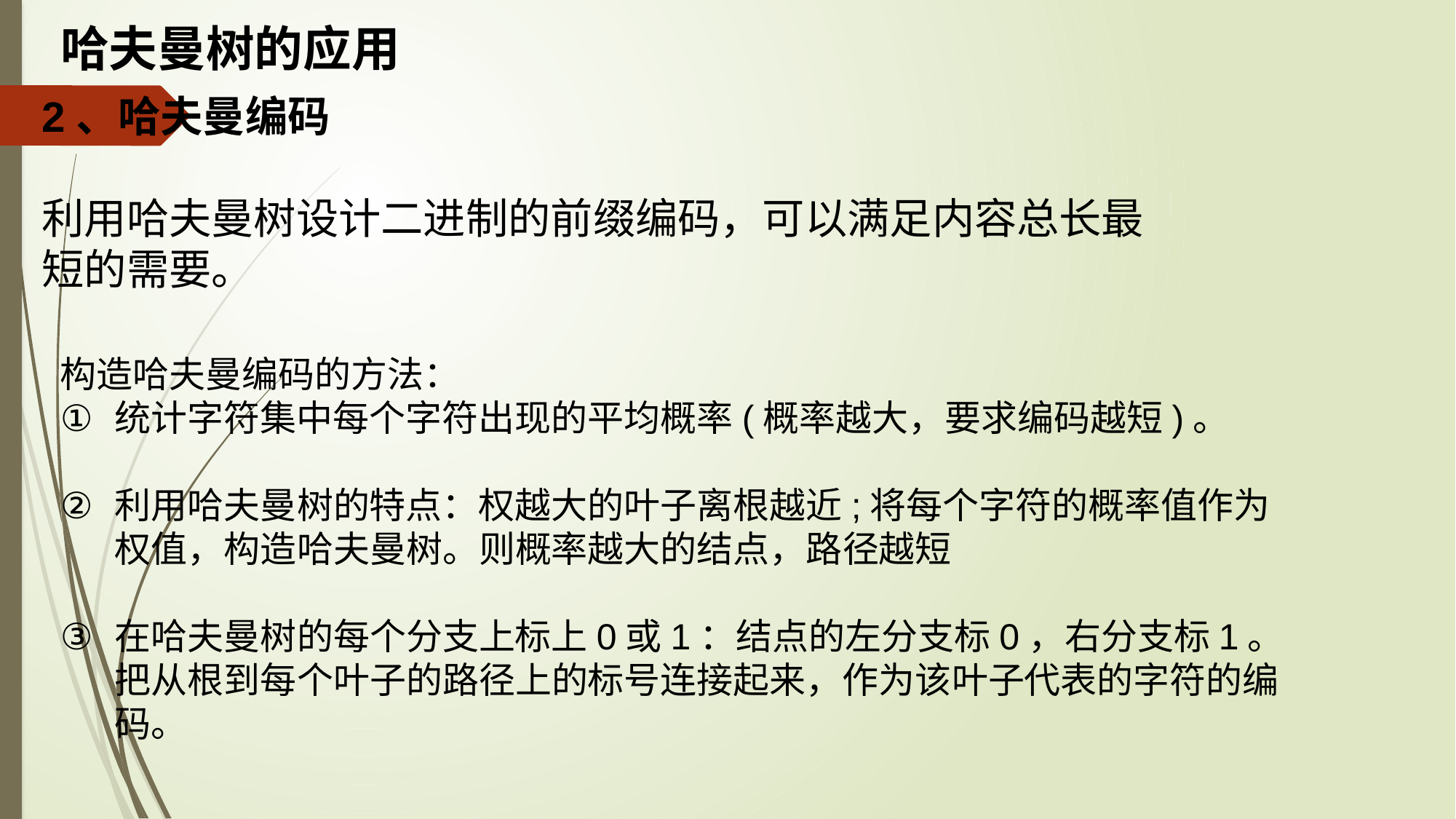

# 哈夫曼树的应用
2、哈夫曼编码

利用哈夫曼树设计二进制的前缀编码，可以满足内容总长最短的需要。
构造哈夫曼编码的方法：
统计字符集中每个字符出现的平均概率(概率越大，要求编码越短)。

利用哈夫曼树的特点：权越大的叶子离根越近;将每个字符的概率值作为权值，构造哈夫曼树。则概率越大的结点，路径越短

在哈夫曼树的每个分支上标上0或1：结点的左分支标0，右分支标1。把从根到每个叶子的路径上的标号连接起来，作为该叶子代表的字符的编码。